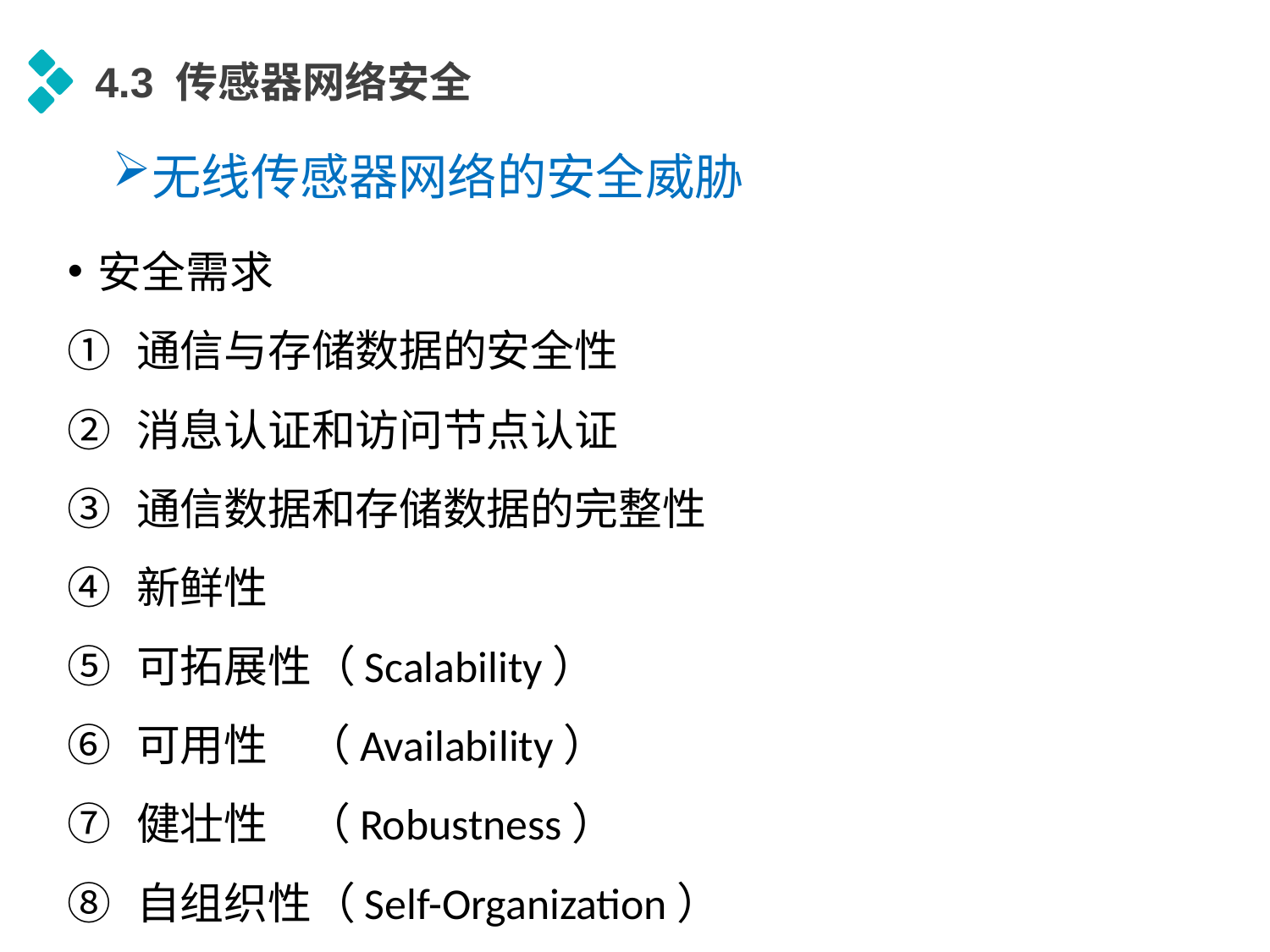

4.3 传感器网络安全

无线传感器网络的安全威胁
安全需求
通信与存储数据的安全性
消息认证和访问节点认证
通信数据和存储数据的完整性
新鲜性
可拓展性（Scalability）
可用性    （Availability）
健壮性    （Robustness）
自组织性（Self-Organization）